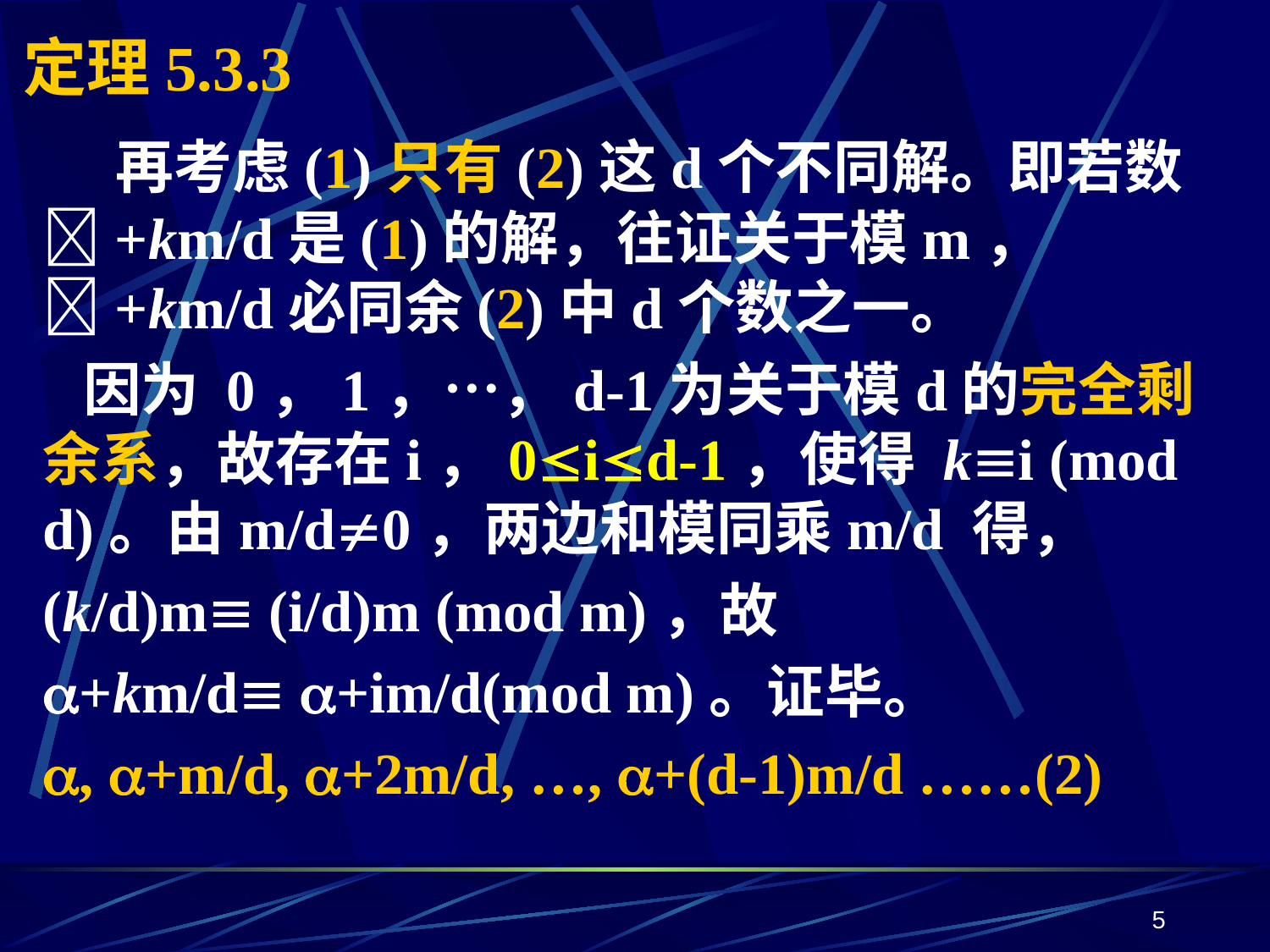

# 定理5.3.3
    再考虑(1)只有(2)这d个不同解。即若数α+km/d是(1)的解，往证关于模m， α+km/d必同余(2)中d个数之一。
  因为 0，1，…，d-1为关于模d的完全剩余系，故存在i，0≤i≤d-1，使得 k≡i (mod d)。由m/d≠0，两边和模同乘m/d 得，
(k/d)m≡ (i/d)m (mod m)，故
α+km/d≡ α+im/d(mod m)。证毕。
α, α+m/d, α+2m/d, …, α+(d-1)m/d ……(2)

5